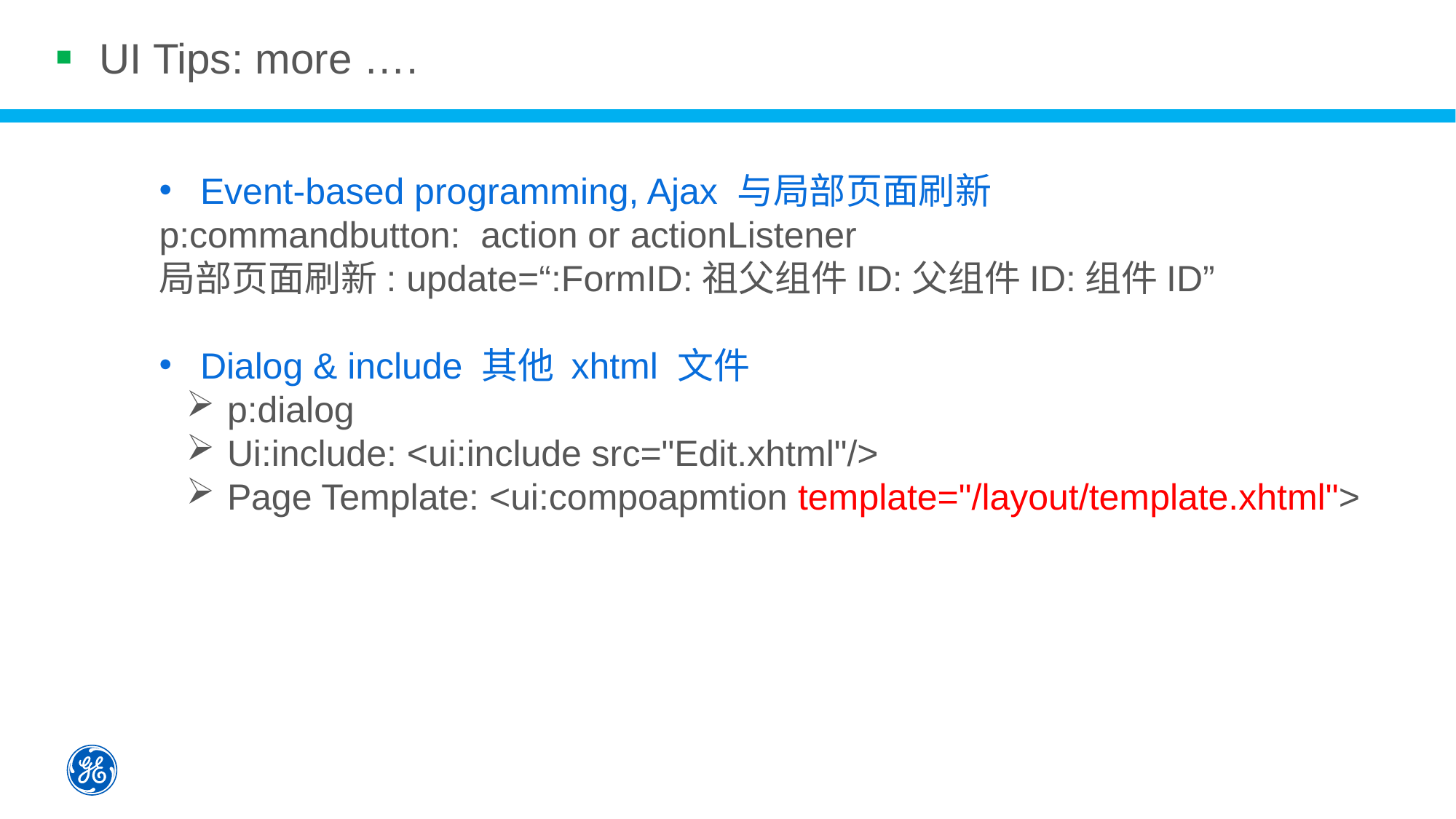

UI Tips: more ….

Event-based programming, Ajax 与局部页面刷新
p:commandbutton:  action or actionListener
局部页面刷新: update=“:FormID:祖父组件ID:父组件ID:组件ID”

Dialog & include 其他 xhtml 文件
p:dialog
Ui:include: <ui:include src="Edit.xhtml"/>
Page Template: <ui:compoapmtion template="/layout/template.xhtml">